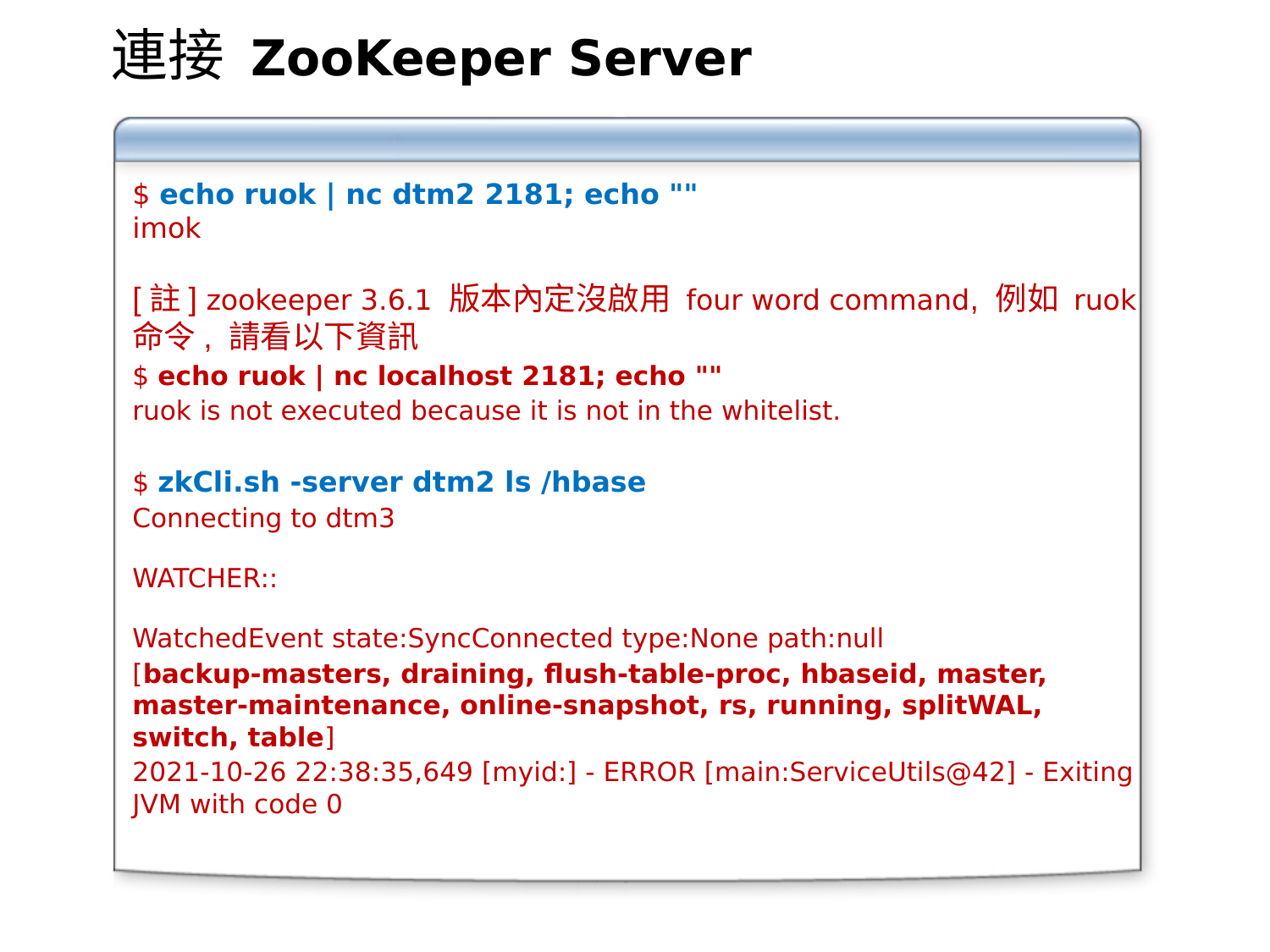

連接 ZooKeeper Server
$ echo ruok | nc dtm2 2181; echo ""
imok

[註] zookeeper 3.6.1 版本內定沒啟用 four word command, 例如 ruok 命令, 請看以下資訊
$ echo ruok | nc localhost 2181; echo ""
ruok is not executed because it is not in the whitelist.

$ zkCli.sh -server dtm2 ls /hbase
Connecting to dtm3

WATCHER::

WatchedEvent state:SyncConnected type:None path:null
[backup-masters, draining, flush-table-proc, hbaseid, master, master-maintenance, online-snapshot, rs, running, splitWAL, switch, table]
2021-10-26 22:38:35,649 [myid:] - ERROR [main:ServiceUtils@42] - Exiting JVM with code 0